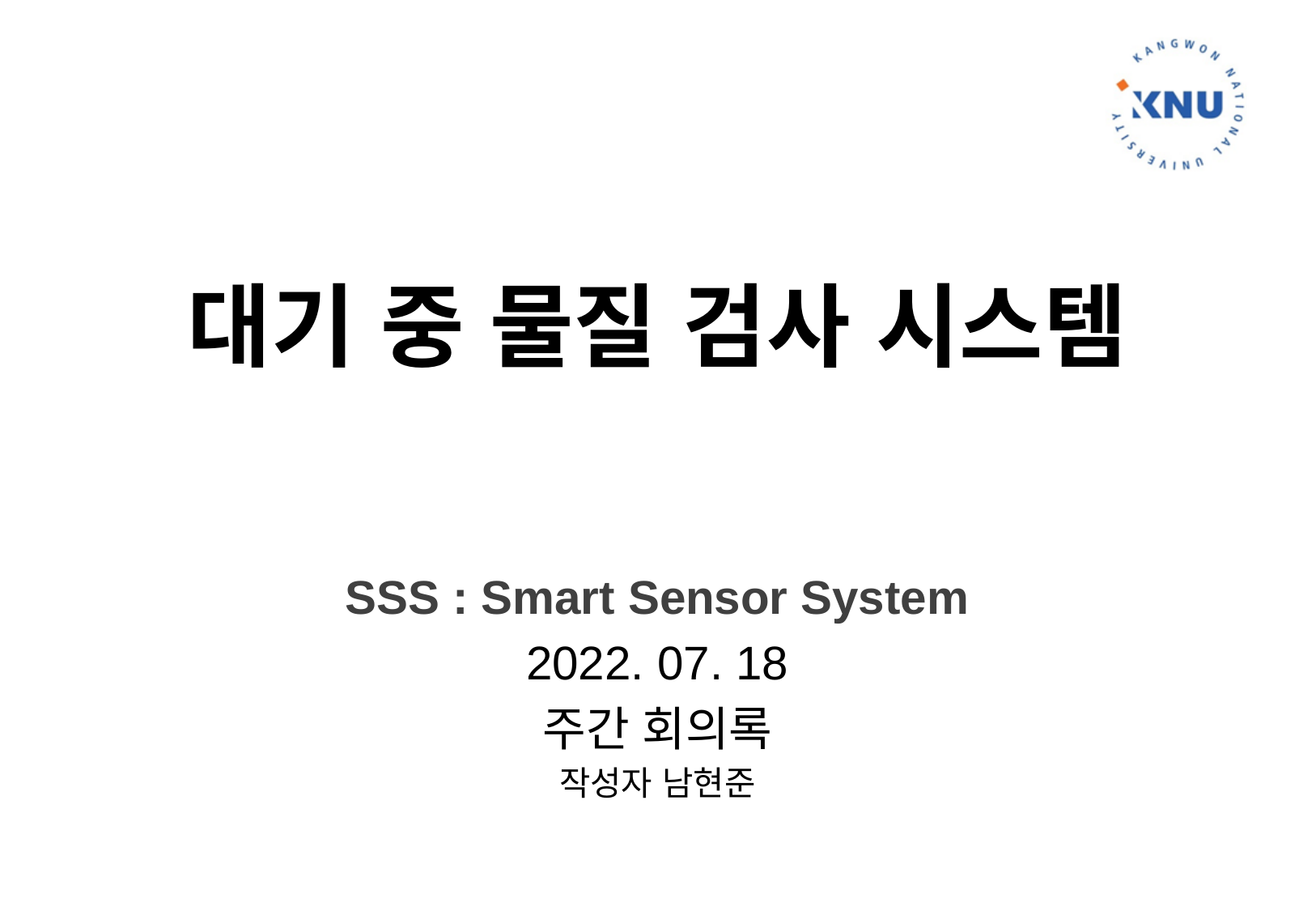

# 대기 중 물질 검사 시스템
SSS : Smart Sensor System
2022. 07. 18
주간 회의록
작성자 남현준